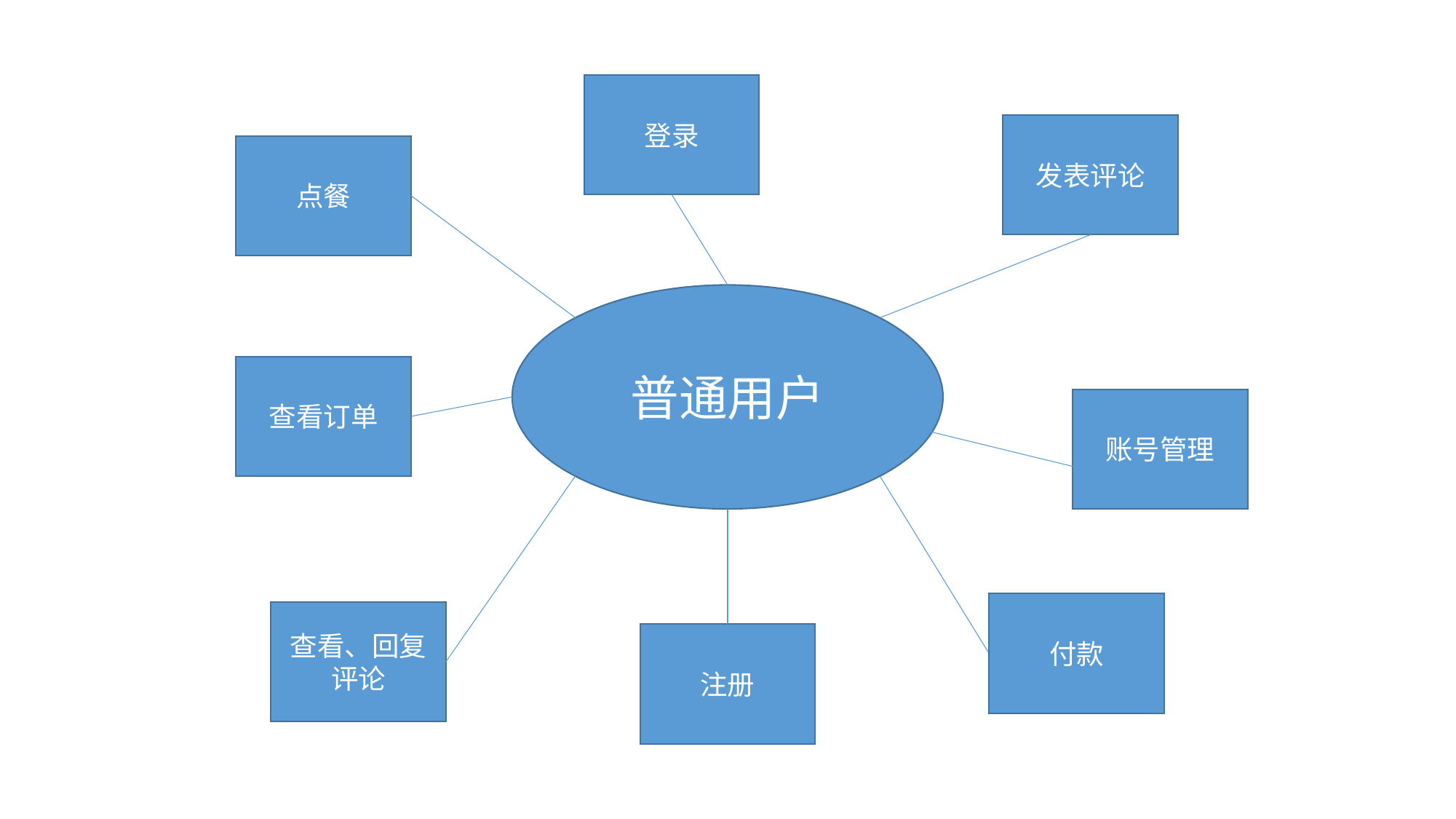

登录
发表评论
点餐
普通用户
查看订单
账号管理
付款
查看、回复评论
注册